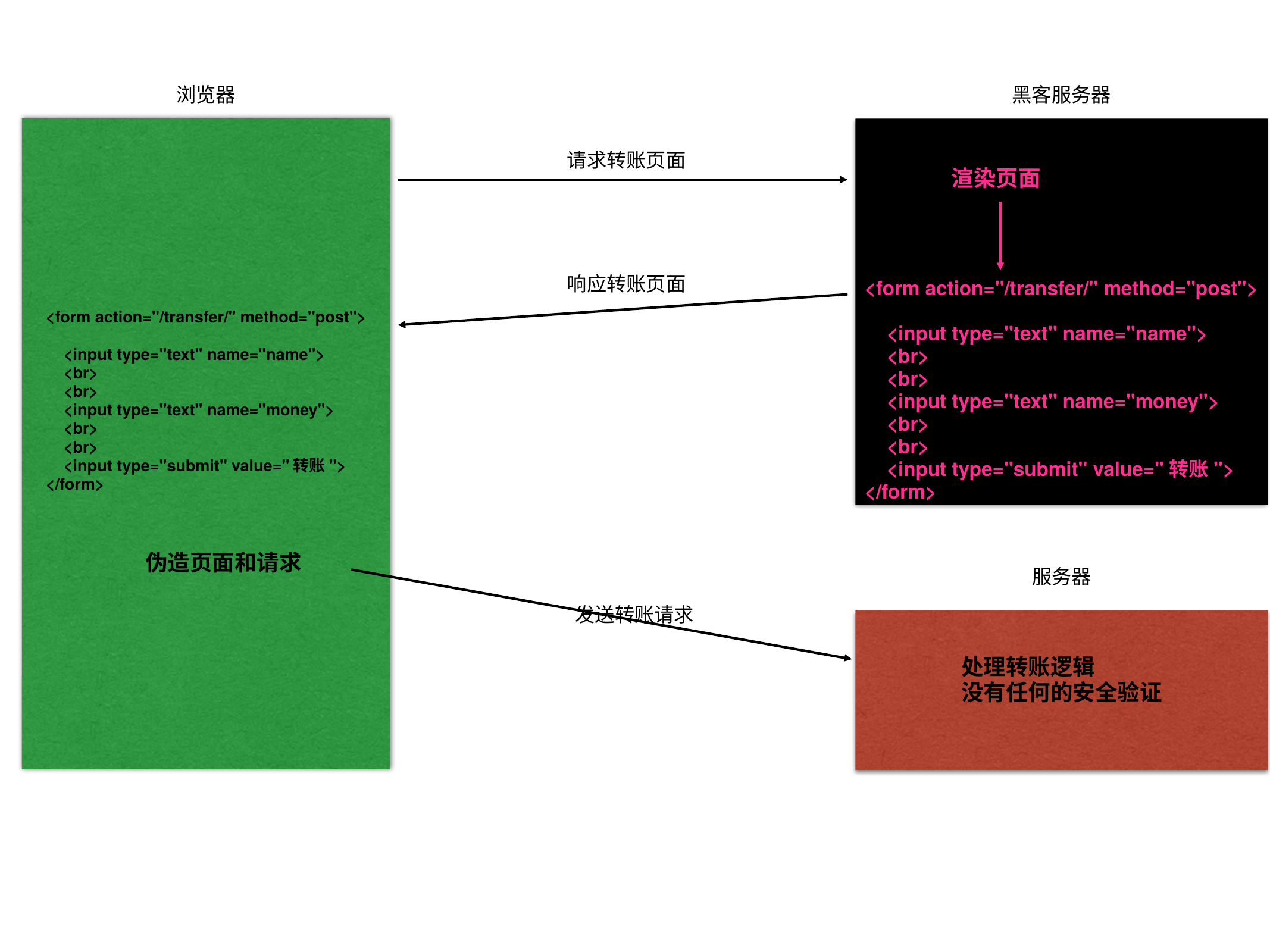

浏览器
黑客服务器

请求转账页面
渲染页面

响应转账页面
<form action="/transfer/" method="post">

    <input type="text" name="name">
    <br>
    <br>
    <input type="text" name="money">
    <br>
    <br>
    <input type="submit" value="转账">
</form>

<form action="/transfer/" method="post">

    <input type="text" name="name">
    <br>
    <br>
    <input type="text" name="money">
    <br>
    <br>
    <input type="submit" value="转账">
</form>
伪造页面和请求
服务器

发送转账请求

处理转账逻辑
没有任何的安全验证